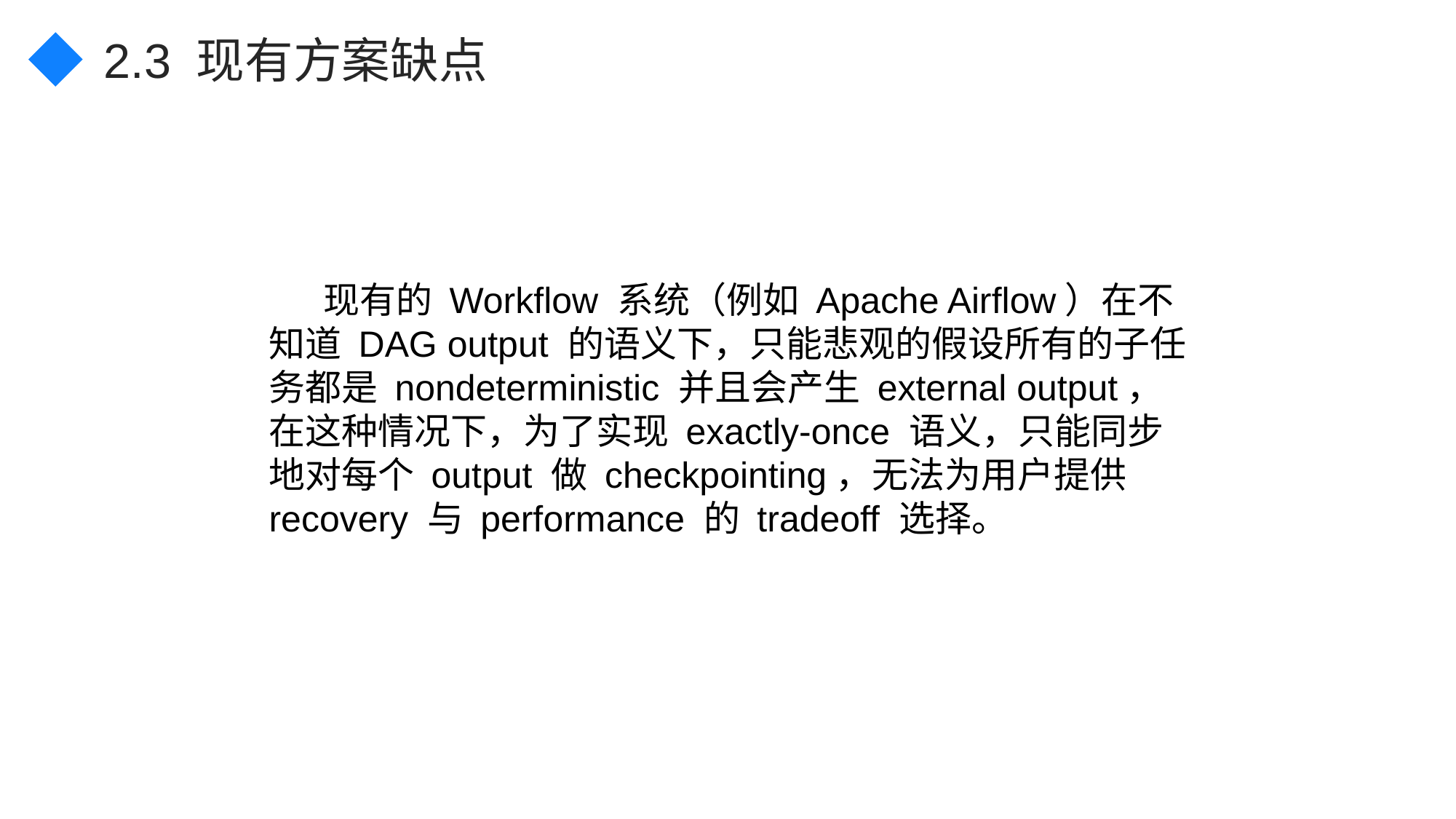

2.3 现有方案缺点
现有的 Workflow 系统（例如 Apache Airflow）在不知道 DAG output 的语义下，只能悲观的假设所有的子任务都是 nondeterministic 并且会产生 external output，在这种情况下，为了实现 exactly-once 语义，只能同步地对每个 output 做 checkpointing，无法为用户提供 recovery 与 performance 的 tradeoff 选择。